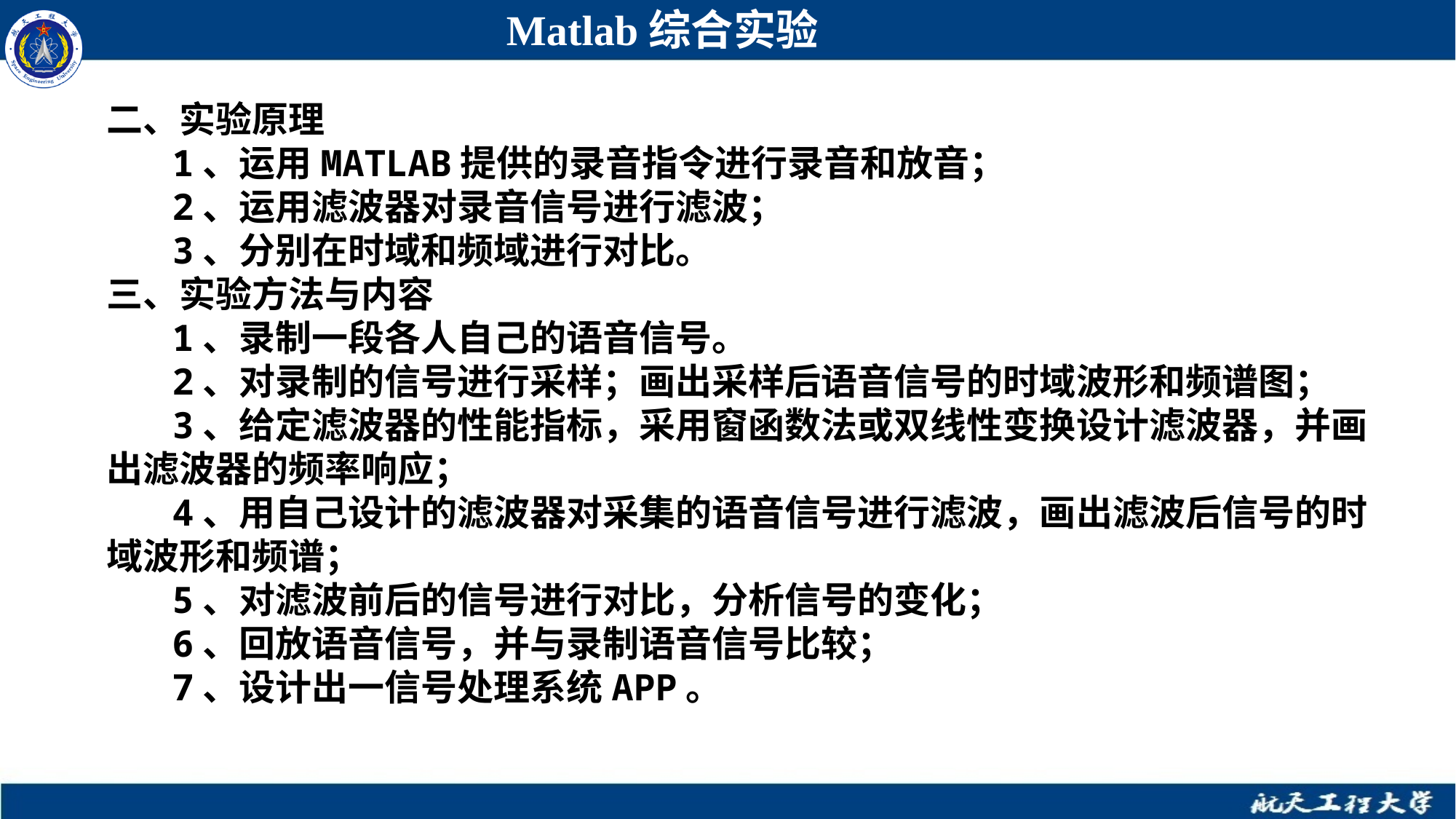

Matlab综合实验
二、实验原理
   1、运用MATLAB提供的录音指令进行录音和放音；
   2、运用滤波器对录音信号进行滤波；
   3、分别在时域和频域进行对比。
三、实验方法与内容
   1、录制一段各人自己的语音信号。
   2、对录制的信号进行采样；画出采样后语音信号的时域波形和频谱图；
   3、给定滤波器的性能指标，采用窗函数法或双线性变换设计滤波器，并画出滤波器的频率响应；
   4、用自己设计的滤波器对采集的语音信号进行滤波，画出滤波后信号的时域波形和频谱；
   5、对滤波前后的信号进行对比，分析信号的变化；
   6、回放语音信号，并与录制语音信号比较；
   7、设计出一信号处理系统APP。